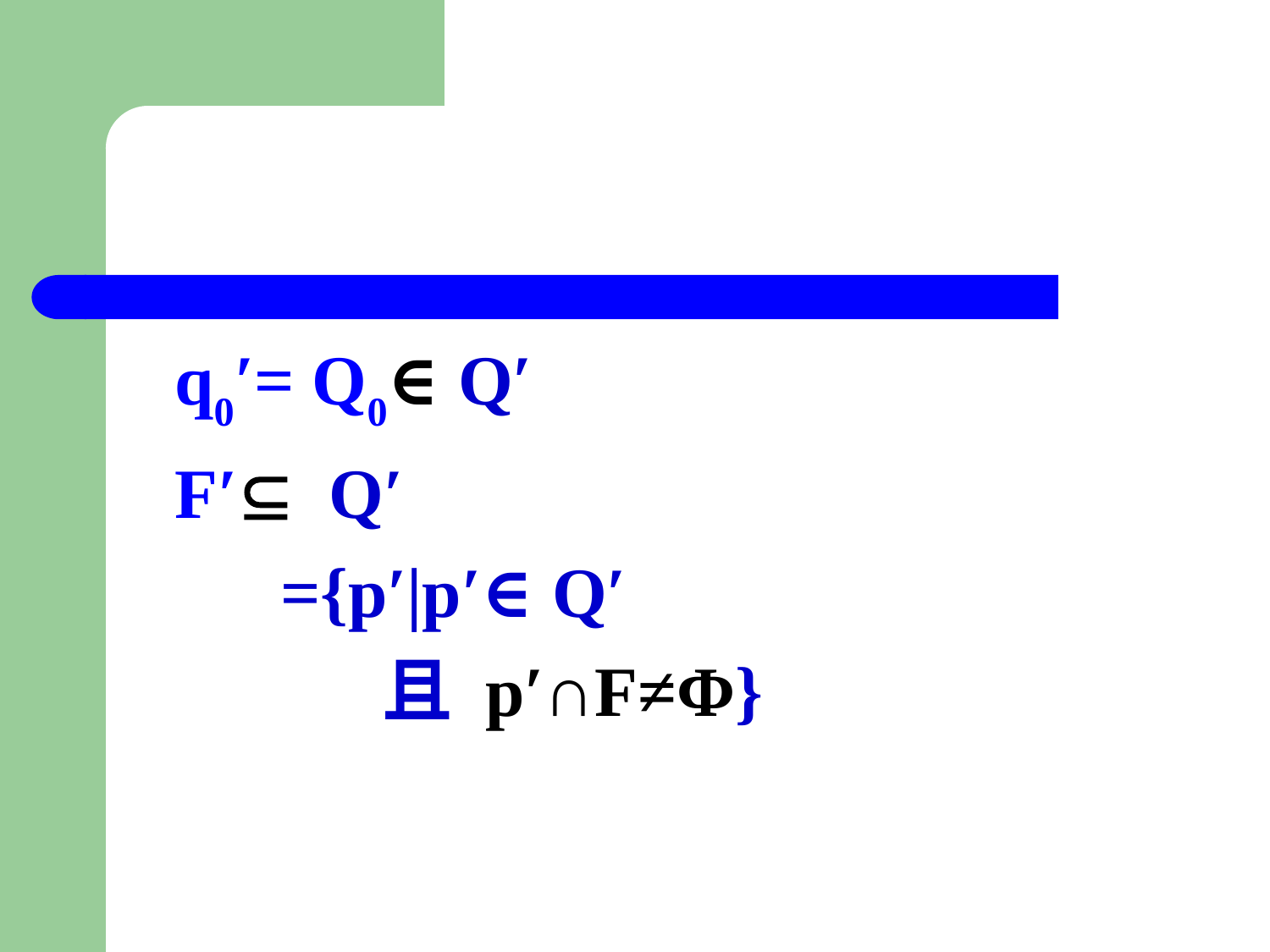

#
  q0′= Q0∈Q′
  F′⊆  Q′
        ={p′|p′∈Q′
              且 p′∩F≠Φ}